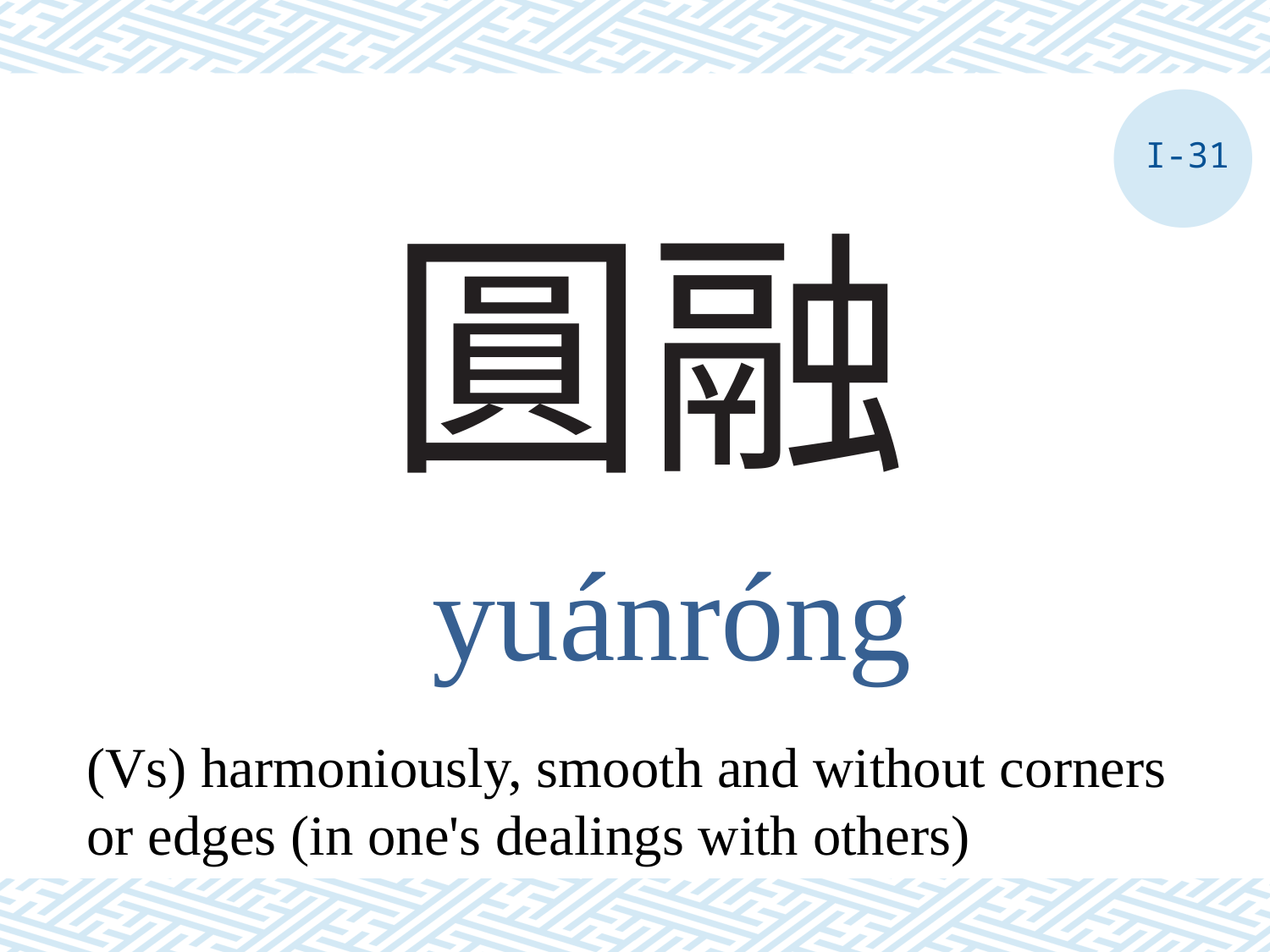

I-31

# 圓融
yuánróng
(Vs) harmoniously, smooth and without corners or edges (in one's dealings with others)